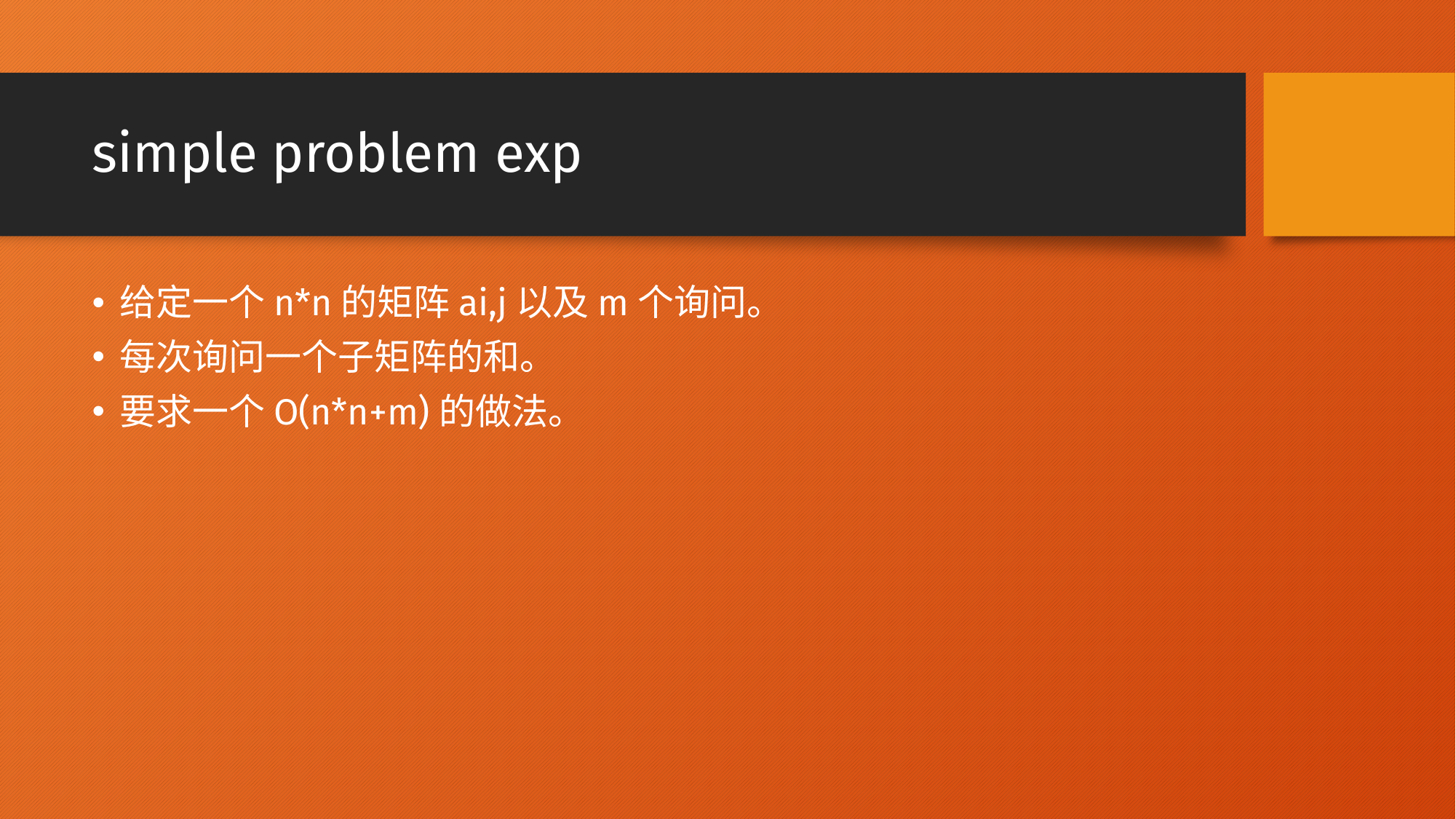

# simple problem exp
给定一个n*n的矩阵ai,j以及m个询问。
每次询问一个子矩阵的和。
要求一个O(n*n+m)的做法。